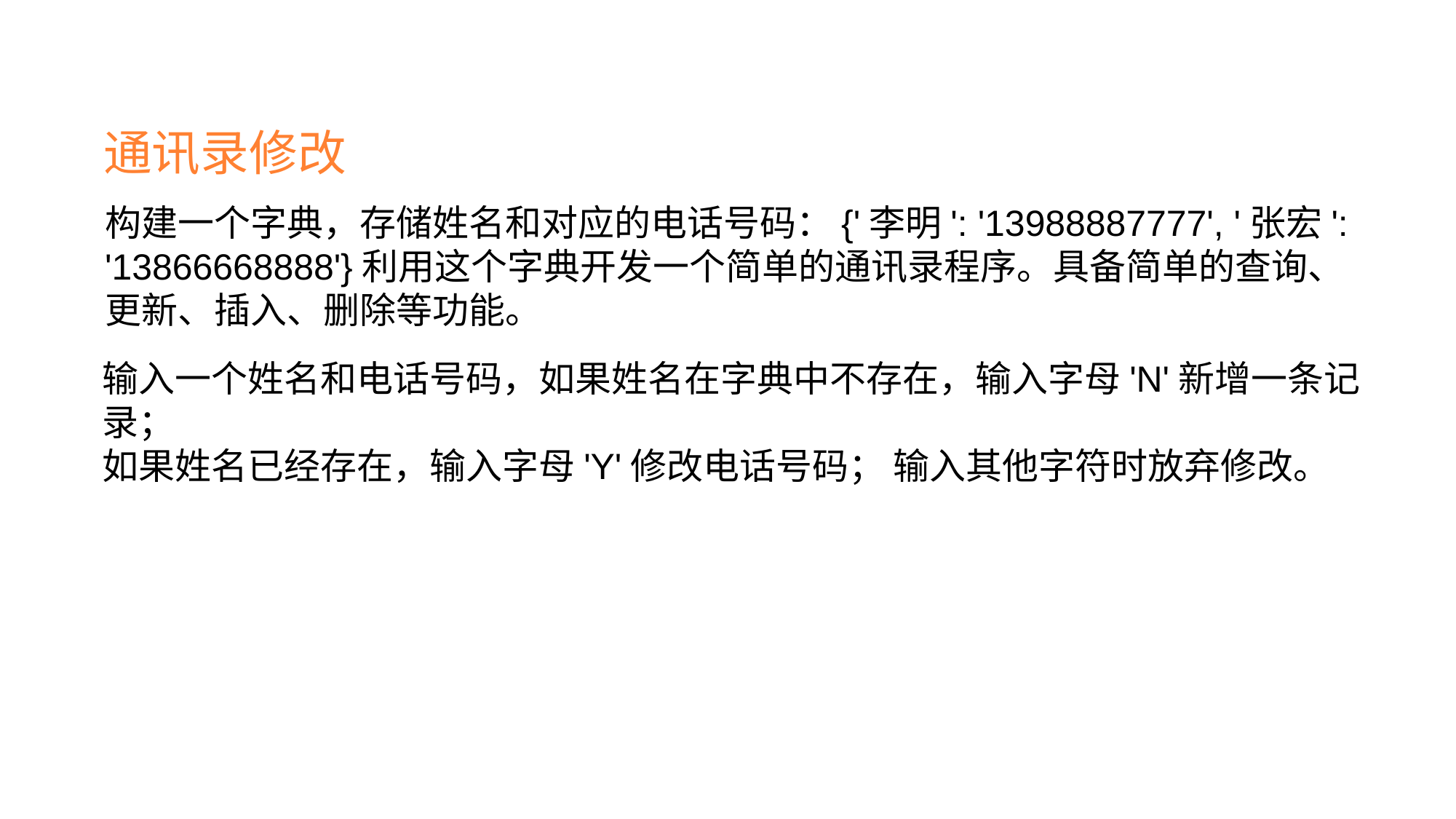

通讯录修改
构建一个字典，存储姓名和对应的电话号码：{'李明': '13988887777', '张宏': '13866668888'}利用这个字典开发一个简单的通讯录程序。具备简单的查询、更新、插入、删除等功能。
输入一个姓名和电话号码，如果姓名在字典中不存在，输入字母'N'新增一条记录；
如果姓名已经存在，输入字母'Y'修改电话号码； 输入其他字符时放弃修改。